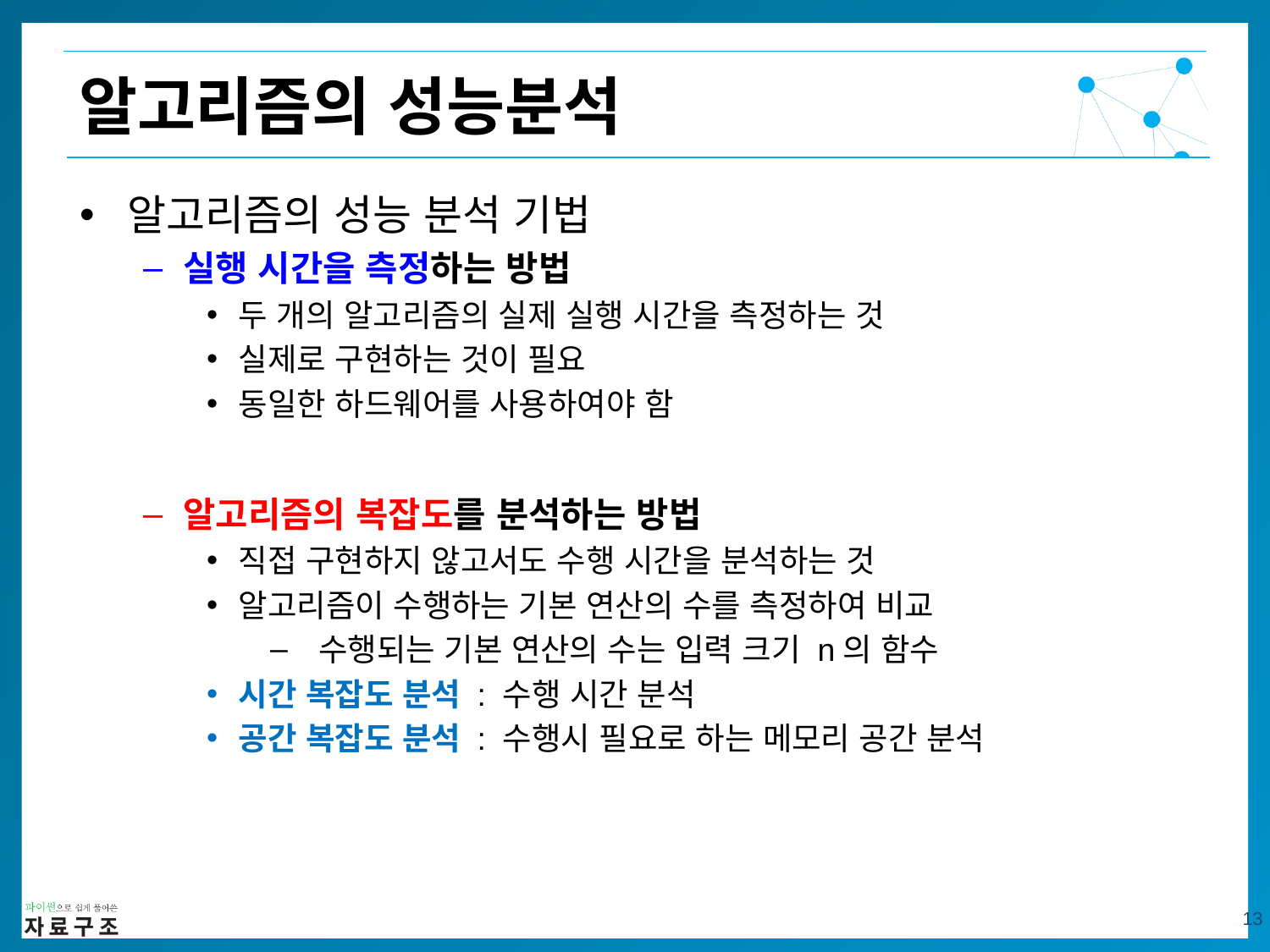

알고리즘의 성능분석
알고리즘의 성능 분석 기법
실행 시간을 측정하는 방법
두 개의 알고리즘의 실제 실행 시간을 측정하는 것
실제로 구현하는 것이 필요
동일한 하드웨어를 사용하여야 함

알고리즘의 복잡도를 분석하는 방법
직접 구현하지 않고서도 수행 시간을 분석하는 것
알고리즘이 수행하는 기본 연산의 수를 측정하여 비교
 수행되는 기본 연산의 수는 입력 크기 n의 함수
시간 복잡도 분석 : 수행 시간 분석
공간 복잡도 분석 : 수행시 필요로 하는 메모리 공간 분석